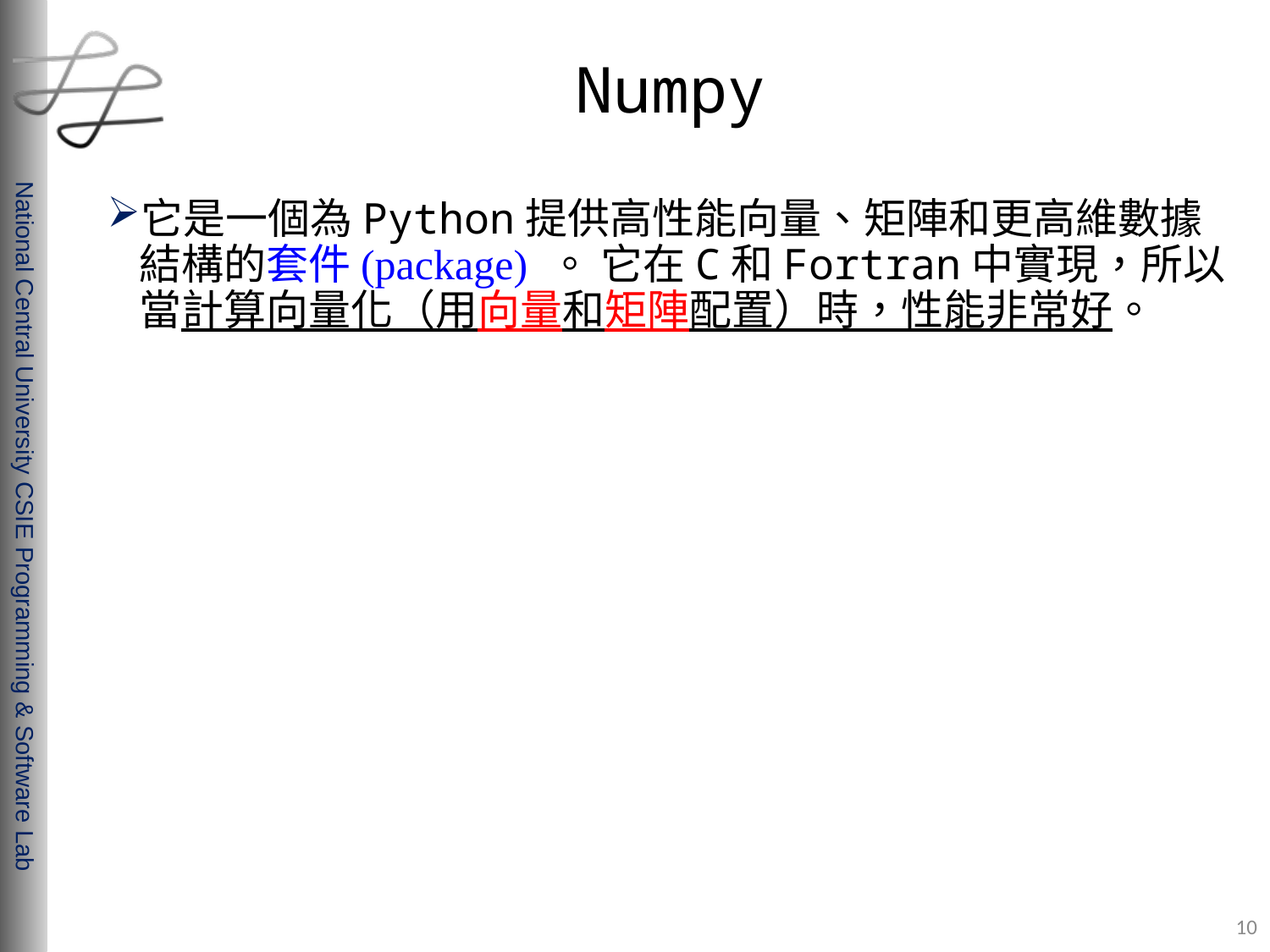

# Numpy
它是一個為Python提供高性能向量、矩陣和更高維數據結構的套件(package) 。 它在C和Fortran中實現，所以當計算向量化（用向量和矩陣配置）時，性能非常好。
10